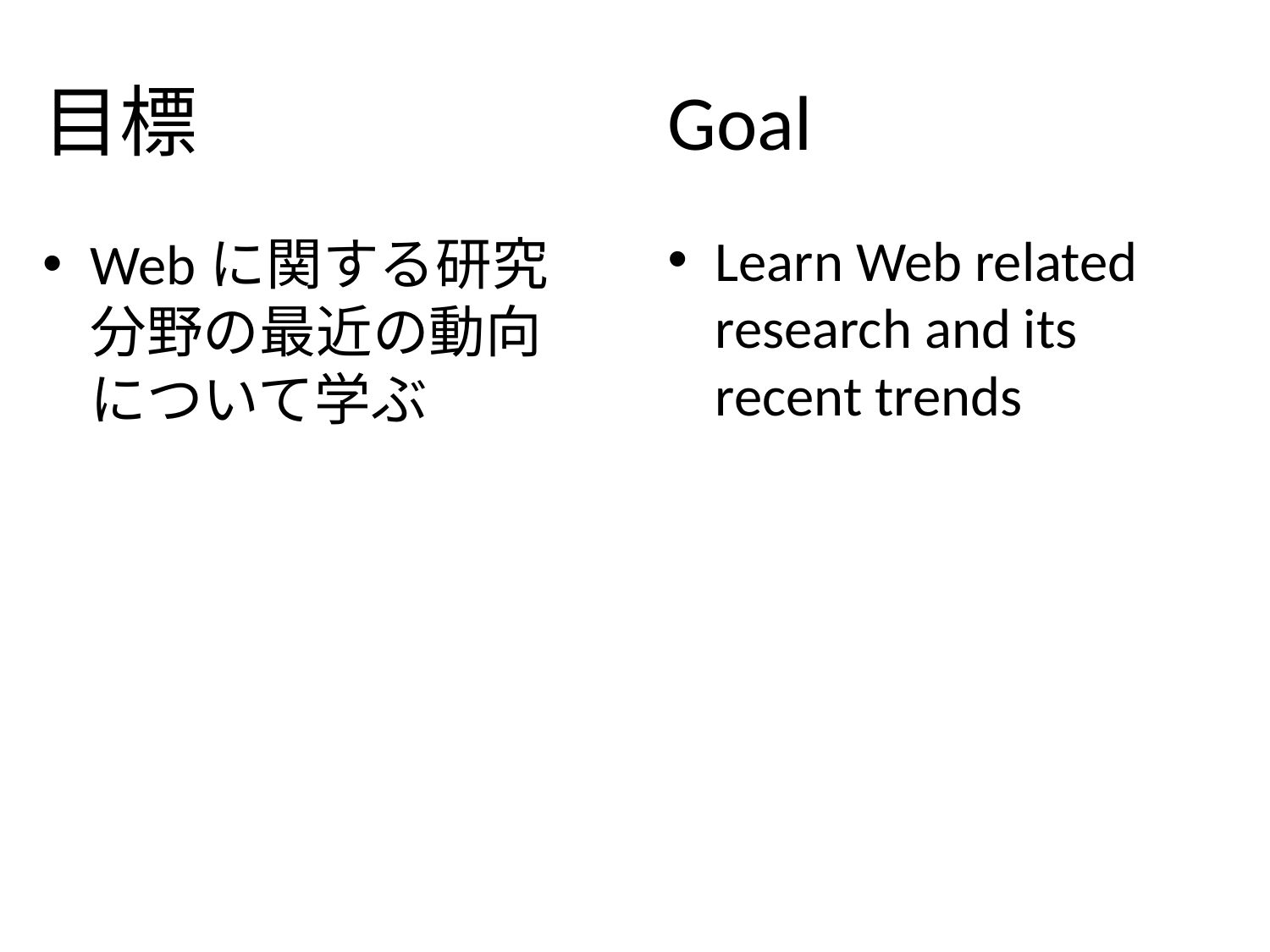

# 目標
Goal
Learn Web related research and its recent trends
Webに関する研究分野の最近の動向について学ぶ